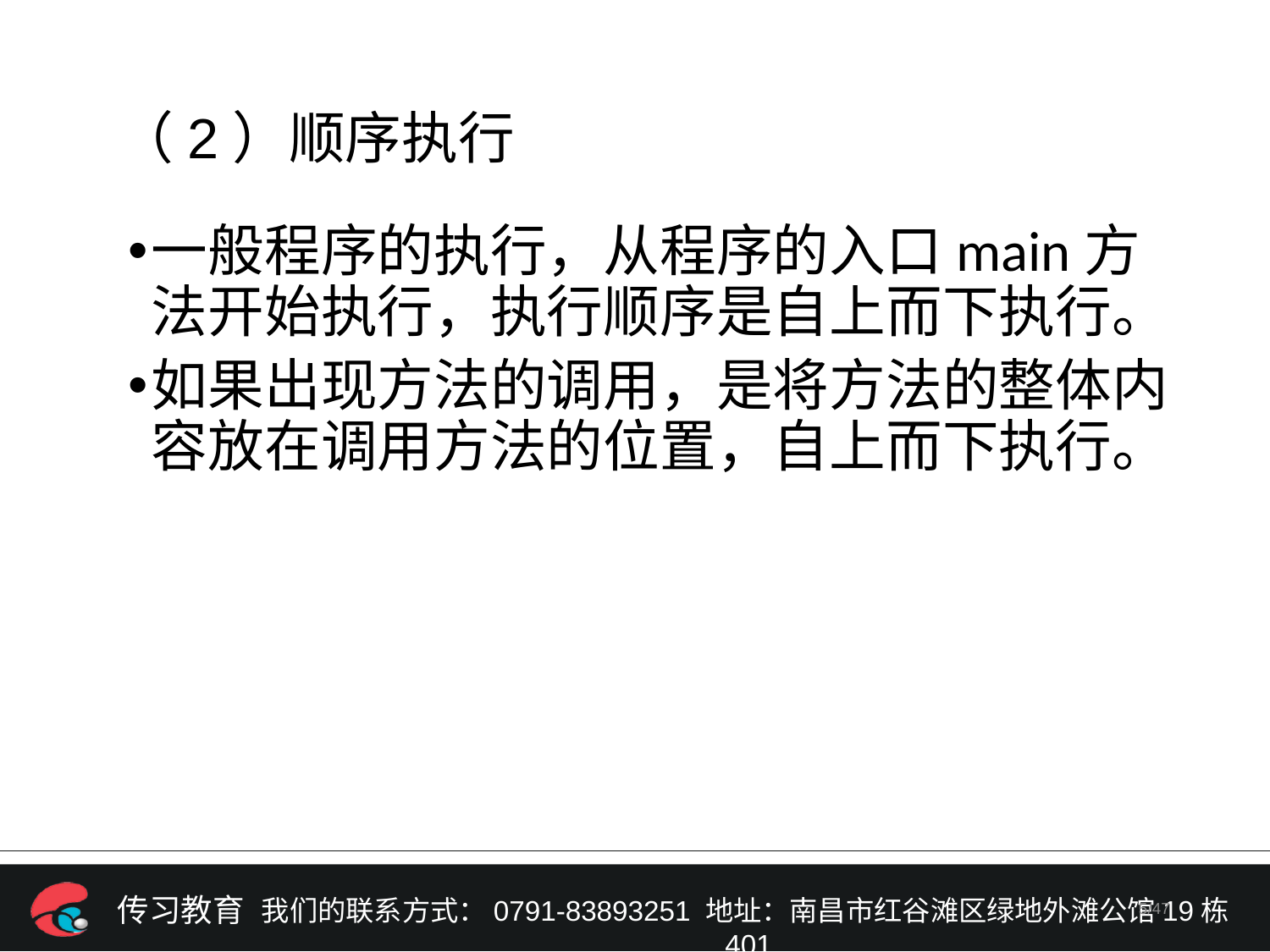

（2）顺序执行
一般程序的执行，从程序的入口main方法开始执行，执行顺序是自上而下执行。
如果出现方法的调用，是将方法的整体内容放在调用方法的位置，自上而下执行。
5/47